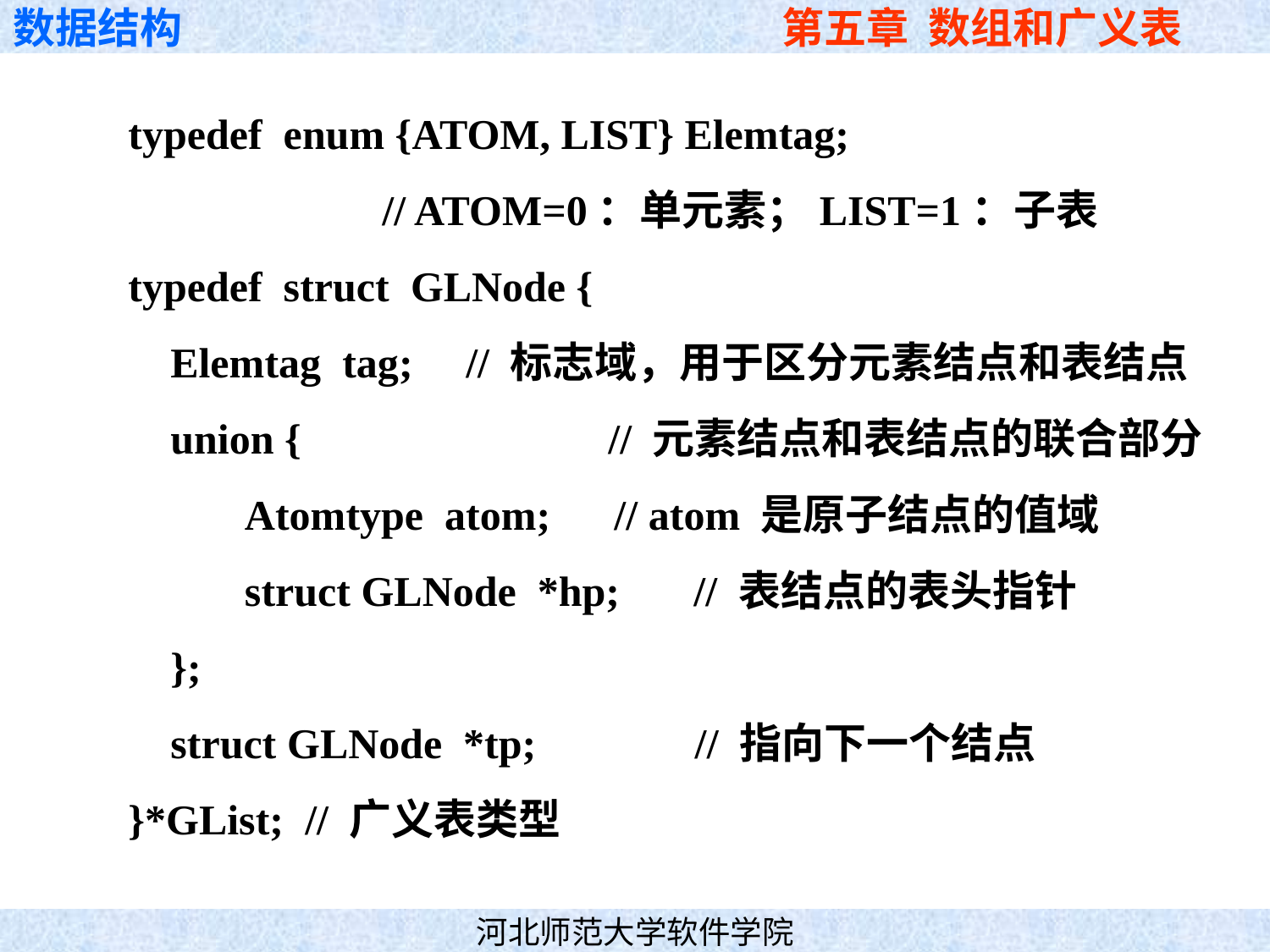

typedef  enum {ATOM, LIST} Elemtag;
                        // ATOM=0：单元素；LIST=1：子表
typedef  struct  GLNode {
    Elemtag  tag;     // 标志域，用于区分元素结点和表结点
    union {                             // 元素结点和表结点的联合部分
           Atomtype  atom;      // atom 是原子结点的值域
           struct GLNode  *hp;       // 表结点的表头指针
    };
    struct GLNode  *tp;               // 指向下一个结点
}*GList;  // 广义表类型